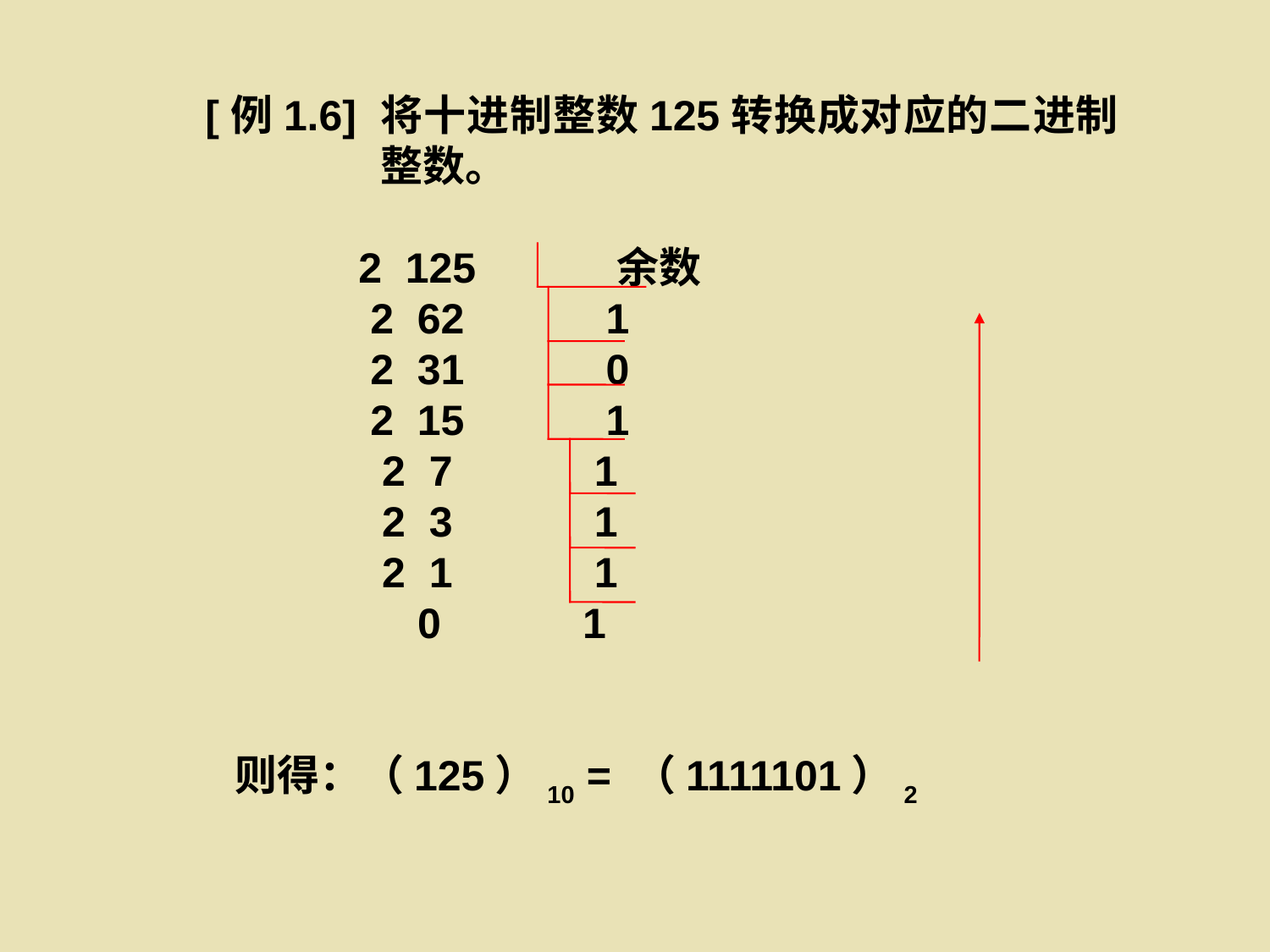

[例1.6] 将十进制整数125转换成对应的二进制　　　　　　  整数。

              2  125           余数
               2  62            1
               2  31            0
               2  15            1
                2  7            1
                2  3            1
                2  1            1
                   0            1

　则得：（125）10 = （1111101）2